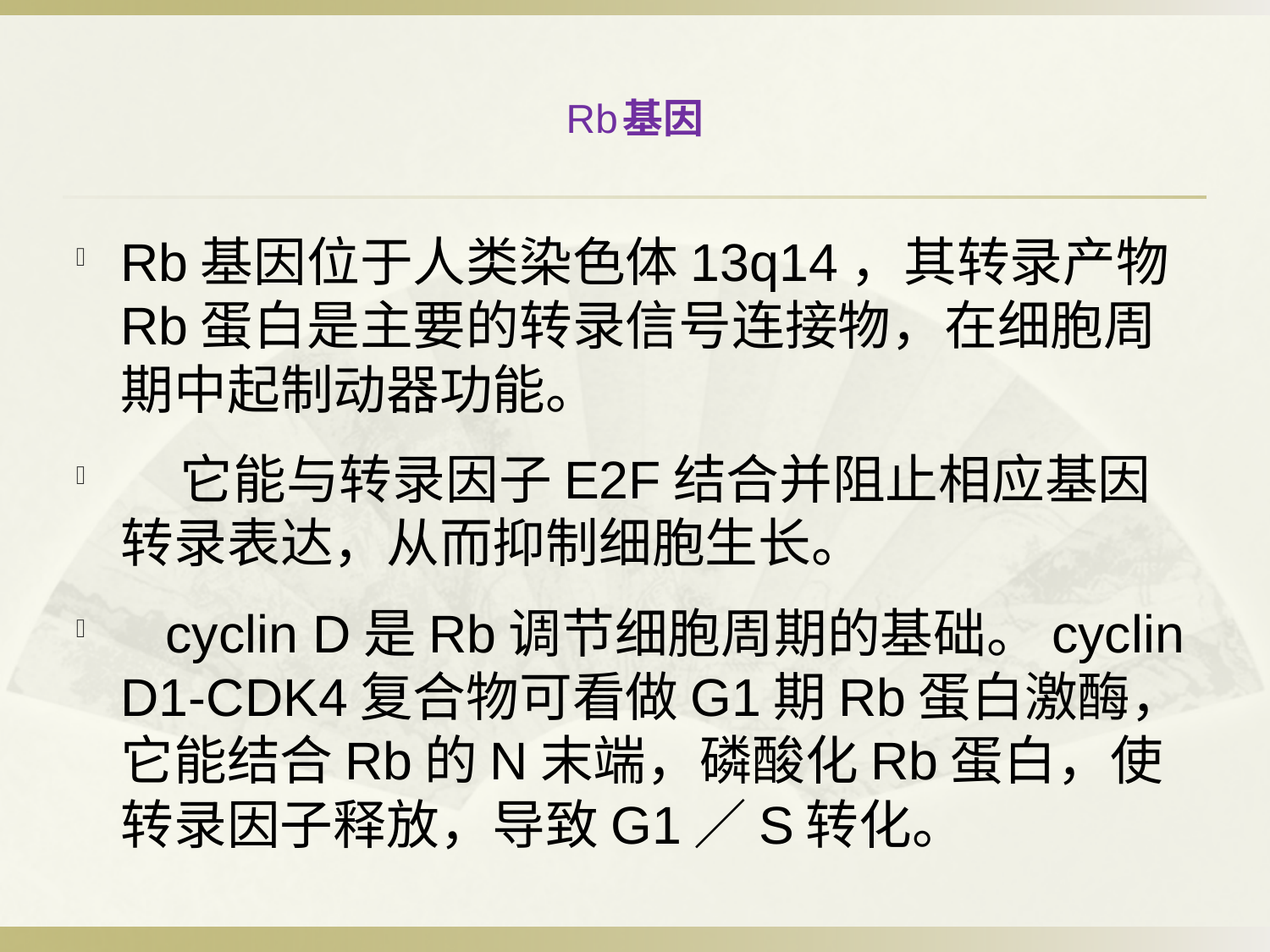

# Rb基因
Rb基因位于人类染色体13q14，其转录产物Rb蛋白是主要的转录信号连接物，在细胞周期中起制动器功能。
    它能与转录因子E2F结合并阻止相应基因转录表达，从而抑制细胞生长。
   cyclin D是Rb调节细胞周期的基础。cyclin D1-CDK4复合物可看做G1期Rb蛋白激酶，它能结合Rb的N末端，磷酸化Rb蛋白，使转录因子释放，导致G1／S转化。